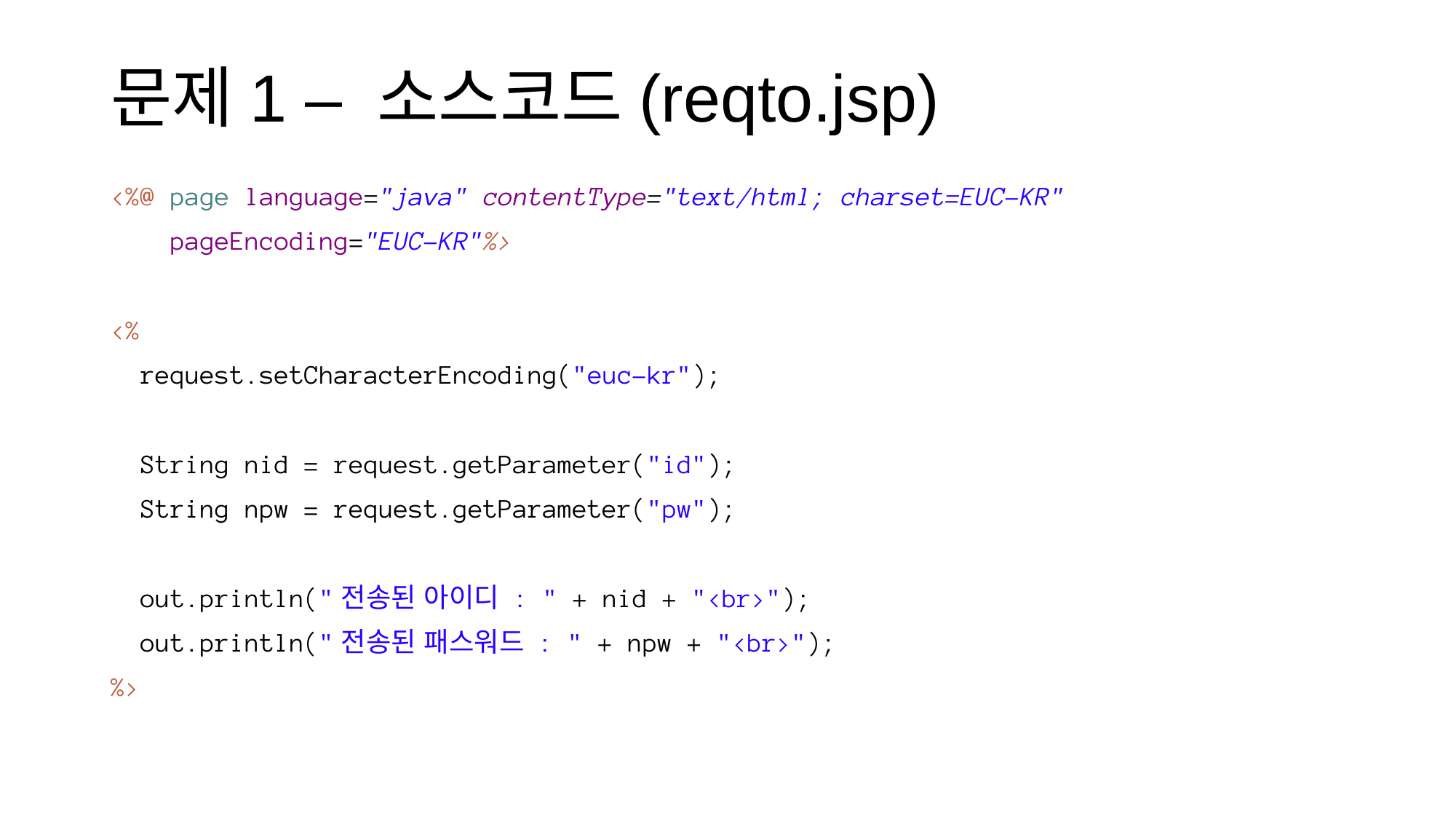

# 문제1 – 소스코드(reqto.jsp)
<%@ page language="java" contentType="text/html; charset=EUC-KR"
    pageEncoding="EUC-KR"%>

<%
  request.setCharacterEncoding("euc-kr");

  String nid = request.getParameter("id");
  String npw = request.getParameter("pw");

  out.println("전송된 아이디 : " + nid + "<br>");
  out.println("전송된 패스워드 : " + npw + "<br>");
%>